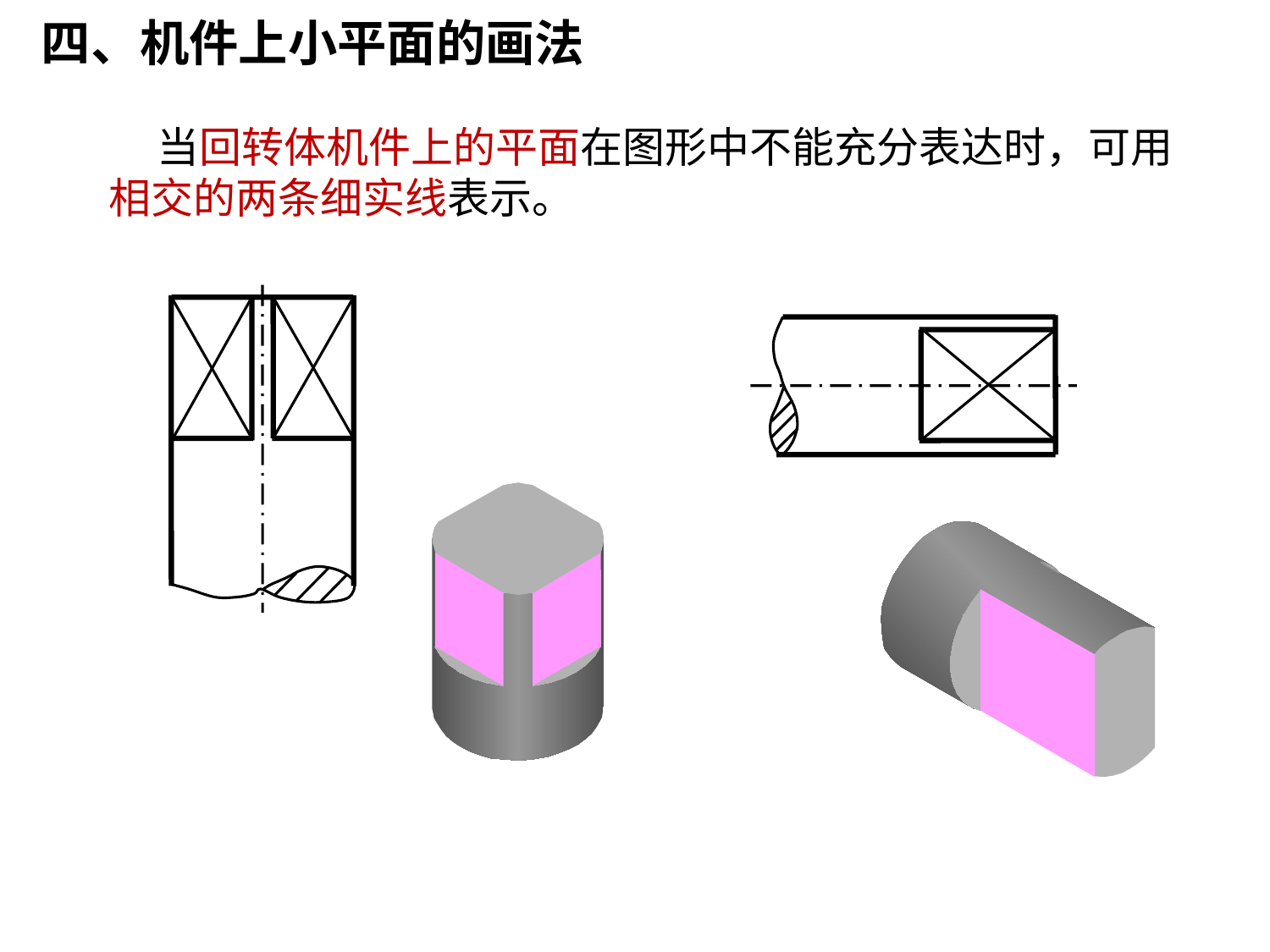

四、机件上小平面的画法
    当回转体机件上的平面在图形中不能充分表达时，可用相交的两条细实线表示。